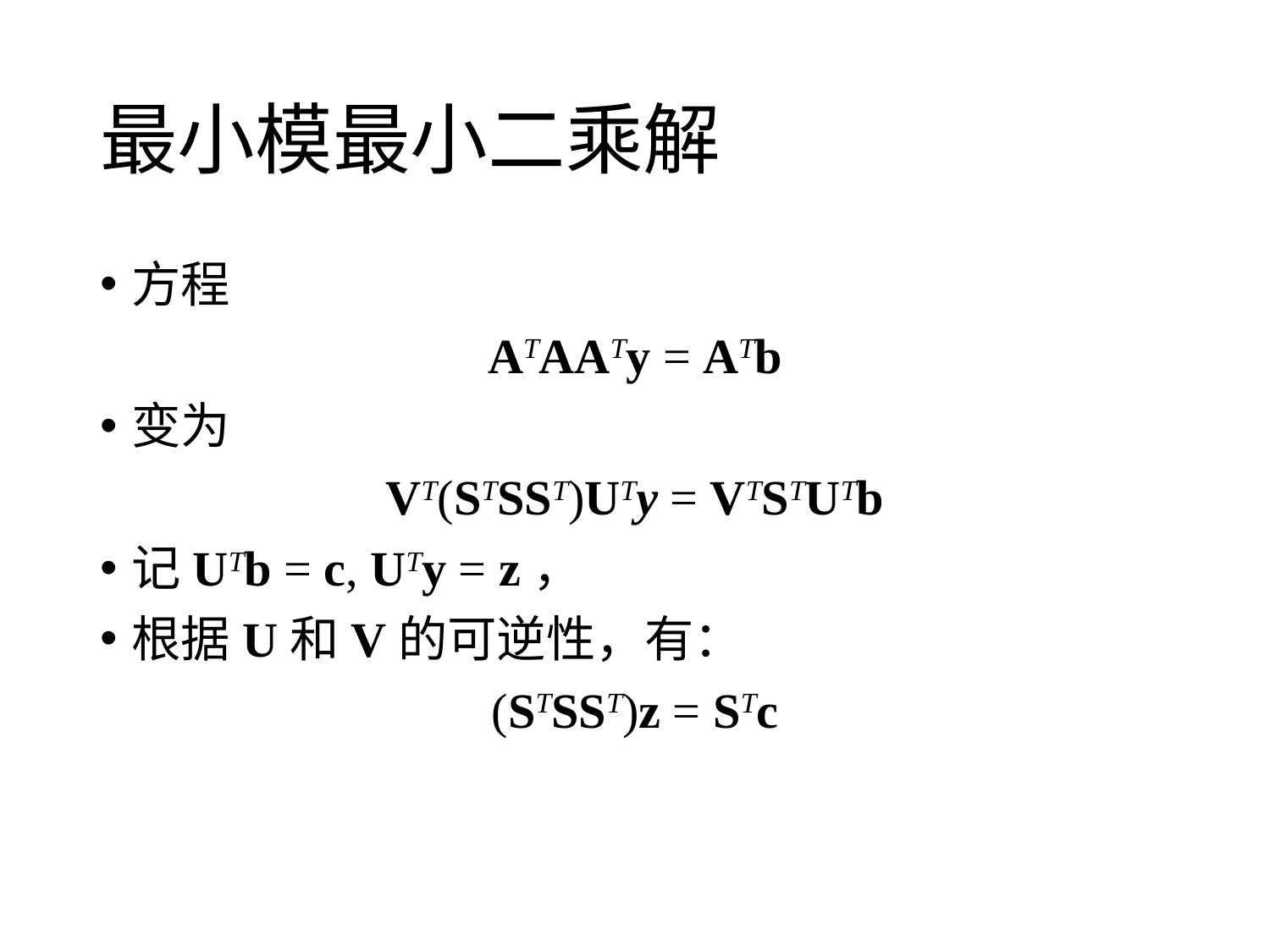

# 最小模最小二乘解
方程
ATAATy = ATb
变为
VT(STSST)UTy = VTSTUTb
记UTb = c, UTy = z，
根据U和V的可逆性，有：
(STSST)z = STc